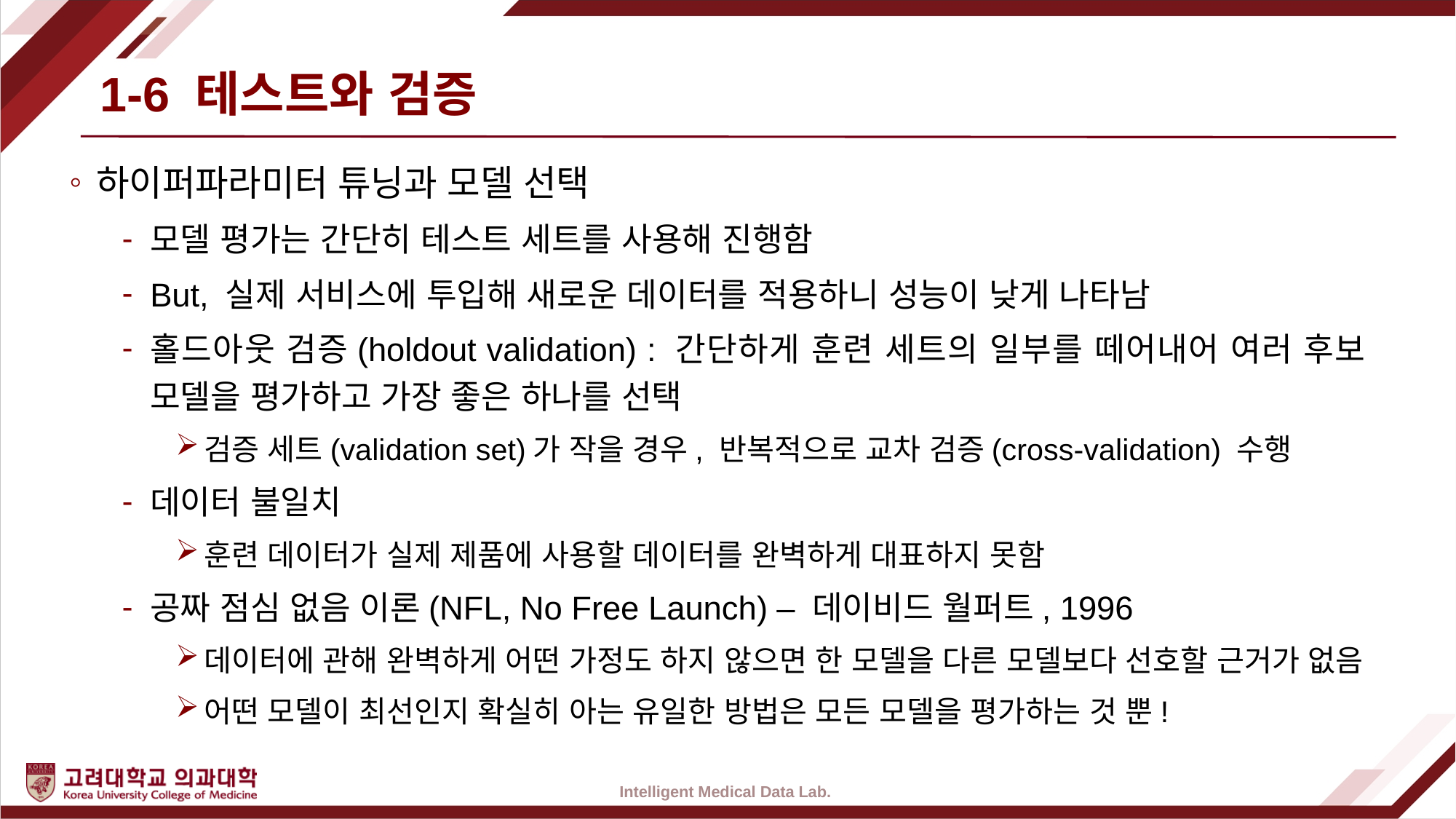

# 1-6 테스트와 검증
하이퍼파라미터 튜닝과 모델 선택
모델 평가는 간단히 테스트 세트를 사용해 진행함
But, 실제 서비스에 투입해 새로운 데이터를 적용하니 성능이 낮게 나타남
홀드아웃 검증(holdout validation) : 간단하게 훈련 세트의 일부를 떼어내어 여러 후보 모델을 평가하고 가장 좋은 하나를 선택
검증 세트(validation set)가 작을 경우, 반복적으로 교차 검증(cross-validation) 수행
데이터 불일치
훈련 데이터가 실제 제품에 사용할 데이터를 완벽하게 대표하지 못함
공짜 점심 없음 이론(NFL, No Free Launch) – 데이비드 월퍼트, 1996
데이터에 관해 완벽하게 어떤 가정도 하지 않으면 한 모델을 다른 모델보다 선호할 근거가 없음
어떤 모델이 최선인지 확실히 아는 유일한 방법은 모든 모델을 평가하는 것 뿐!
Intelligent Medical Data Lab.